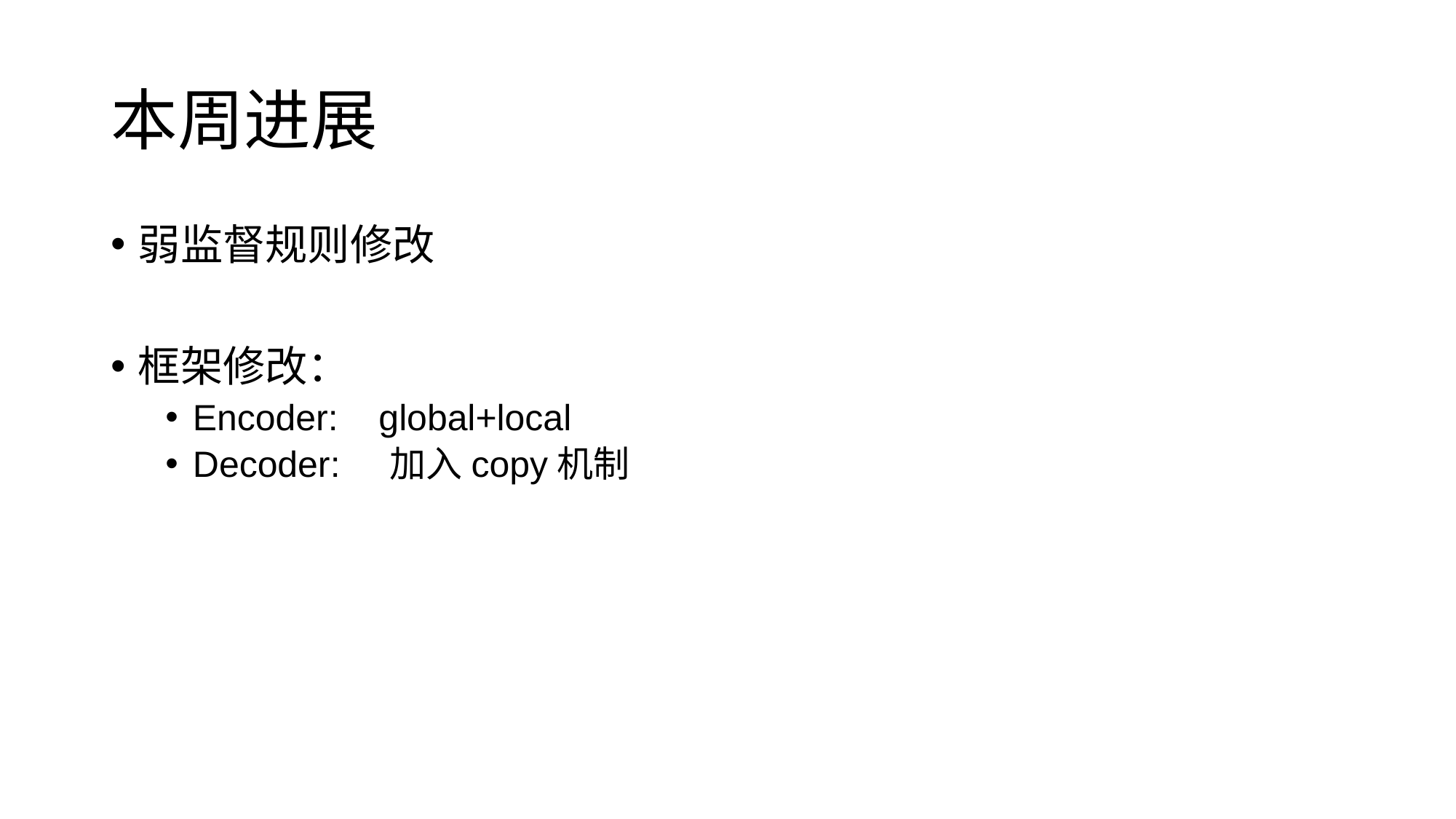

# 本周进展
弱监督规则修改

框架修改：
Encoder:    global+local
Decoder:    加入copy机制